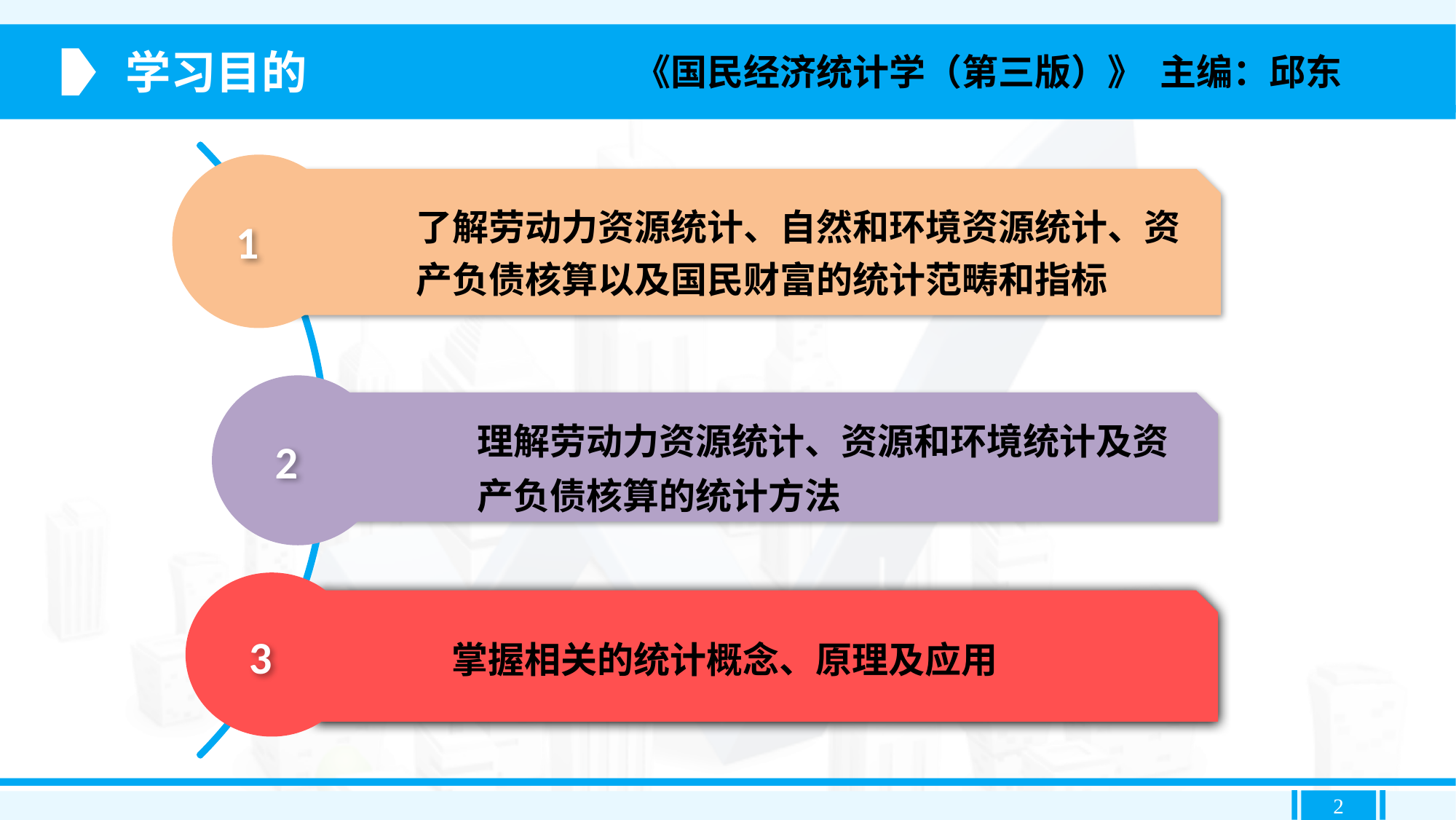

学习目的
《国民经济统计学（第三版）》  主编：邱东

1
了解劳动力资源统计、自然和环境资源统计、资产负债核算以及国民财富的统计范畴和指标

2
理解劳动力资源统计、资源和环境统计及资产负债核算的统计方法

3
掌握相关的统计概念、原理及应用
2